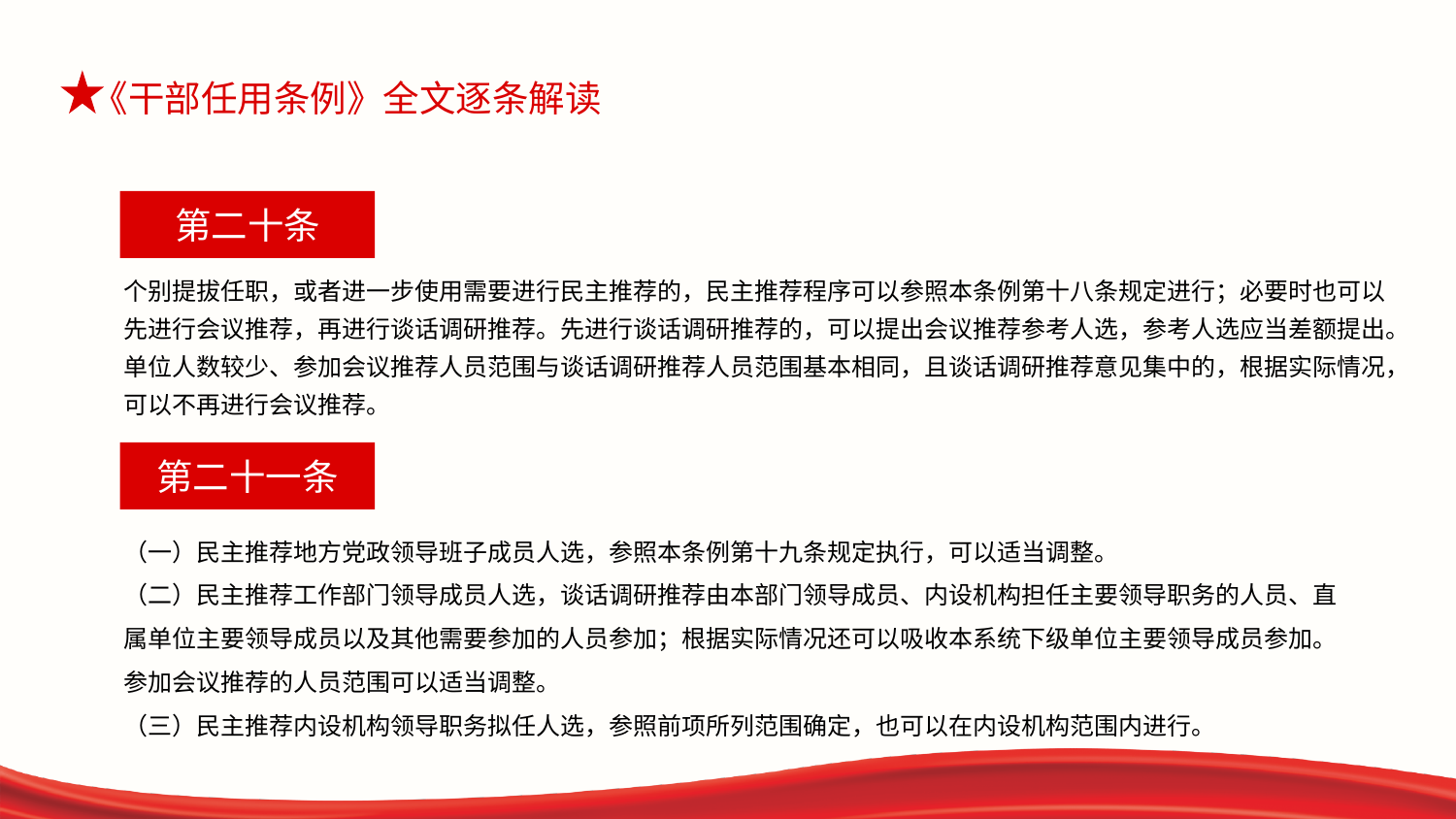

第二十条
个别提拔任职，或者进一步使用需要进行民主推荐的，民主推荐程序可以参照本条例第十八条规定进行；必要时也可以先进行会议推荐，再进行谈话调研推荐。先进行谈话调研推荐的，可以提出会议推荐参考人选，参考人选应当差额提出。单位人数较少、参加会议推荐人员范围与谈话调研推荐人员范围基本相同，且谈话调研推荐意见集中的，根据实际情况，可以不再进行会议推荐。
第二十一条
（一）民主推荐地方党政领导班子成员人选，参照本条例第十九条规定执行，可以适当调整。
（二）民主推荐工作部门领导成员人选，谈话调研推荐由本部门领导成员、内设机构担任主要领导职务的人员、直属单位主要领导成员以及其他需要参加的人员参加；根据实际情况还可以吸收本系统下级单位主要领导成员参加。参加会议推荐的人员范围可以适当调整。
（三）民主推荐内设机构领导职务拟任人选，参照前项所列范围确定，也可以在内设机构范围内进行。